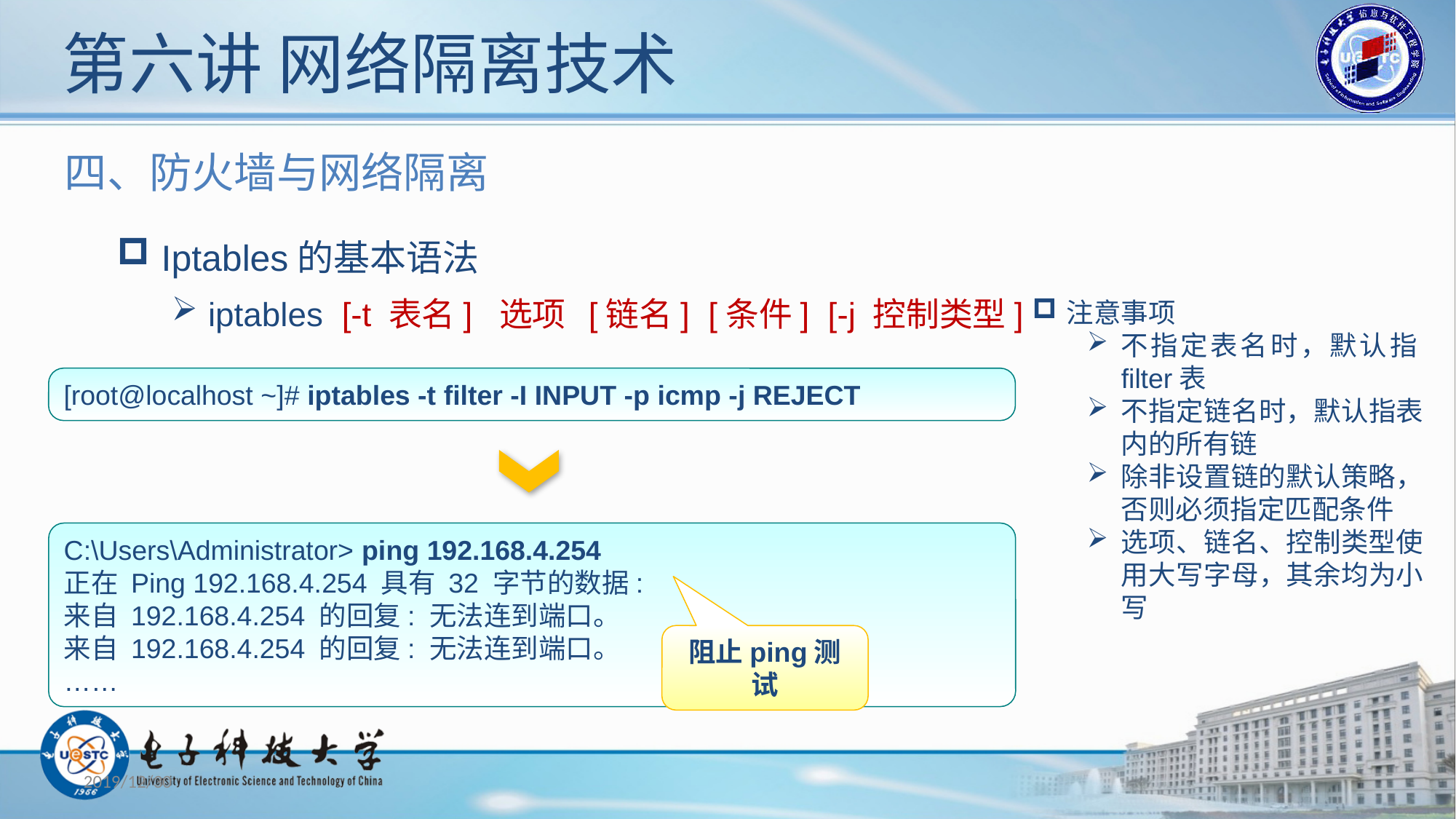

# 第六讲 网络隔离技术
四、防火墙与网络隔离
 Iptables的基本语法
 iptables  [-t 表名]  选项  [链名]  [条件]  [-j 控制类型]

注意事项
不指定表名时，默认指filter表
不指定链名时，默认指表内的所有链
除非设置链的默认策略，否则必须指定匹配条件
选项、链名、控制类型使用大写字母，其余均为小写
[root@localhost ~]# iptables -t filter -I INPUT -p icmp -j REJECT

C:\Users\Administrator> ping 192.168.4.254
正在 Ping 192.168.4.254 具有 32 字节的数据:
来自 192.168.4.254 的回复: 无法连到端口。
来自 192.168.4.254 的回复: 无法连到端口。
……
阻止ping测试
2019/12/30